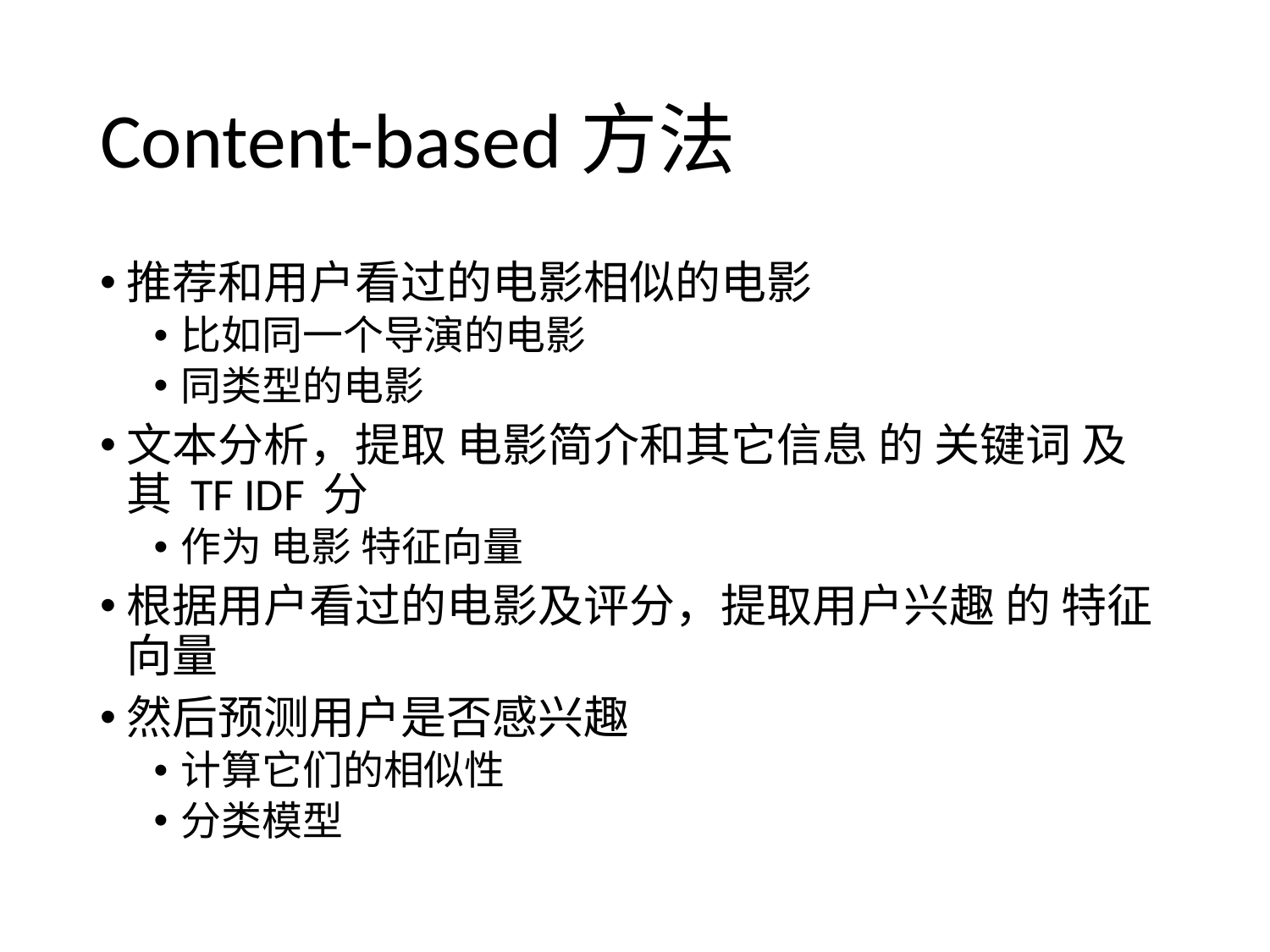

# Content-based方法
推荐和用户看过的电影相似的电影
比如同一个导演的电影
同类型的电影
文本分析，提取 电影简介和其它信息 的 关键词 及其 TF IDF 分
作为 电影 特征向量
根据用户看过的电影及评分，提取用户兴趣 的 特征向量
然后预测用户是否感兴趣
计算它们的相似性
分类模型